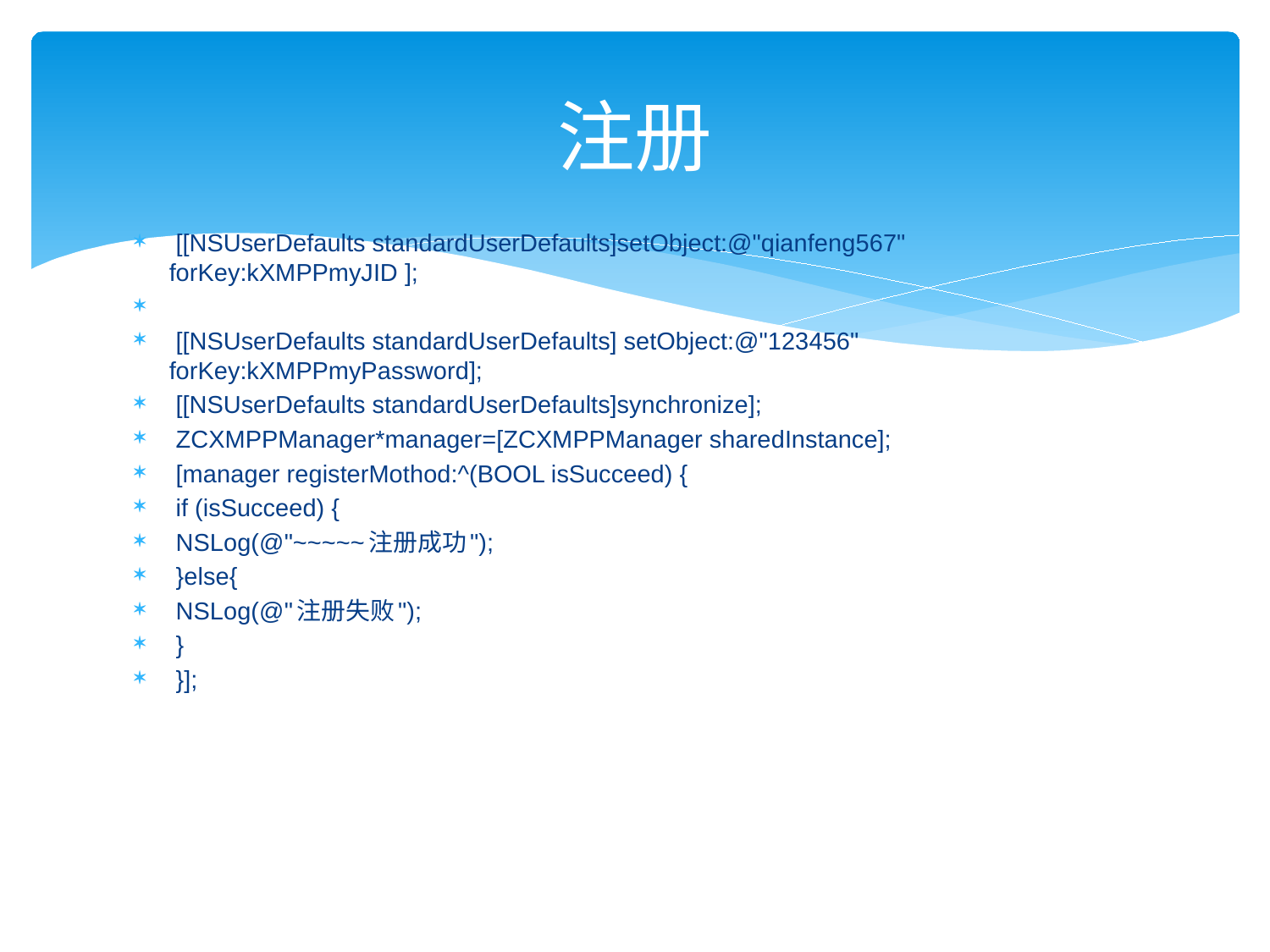

# 注册
 [[NSUserDefaults standardUserDefaults]setObject:@"qianfeng567" forKey:kXMPPmyJID ];

 [[NSUserDefaults standardUserDefaults] setObject:@"123456" forKey:kXMPPmyPassword];
 [[NSUserDefaults standardUserDefaults]synchronize];
 ZCXMPPManager*manager=[ZCXMPPManager sharedInstance];
 [manager registerMothod:^(BOOL isSucceed) {
 if (isSucceed) {
 NSLog(@"~~~~~注册成功");
 }else{
 NSLog(@"注册失败");
 }
 }];